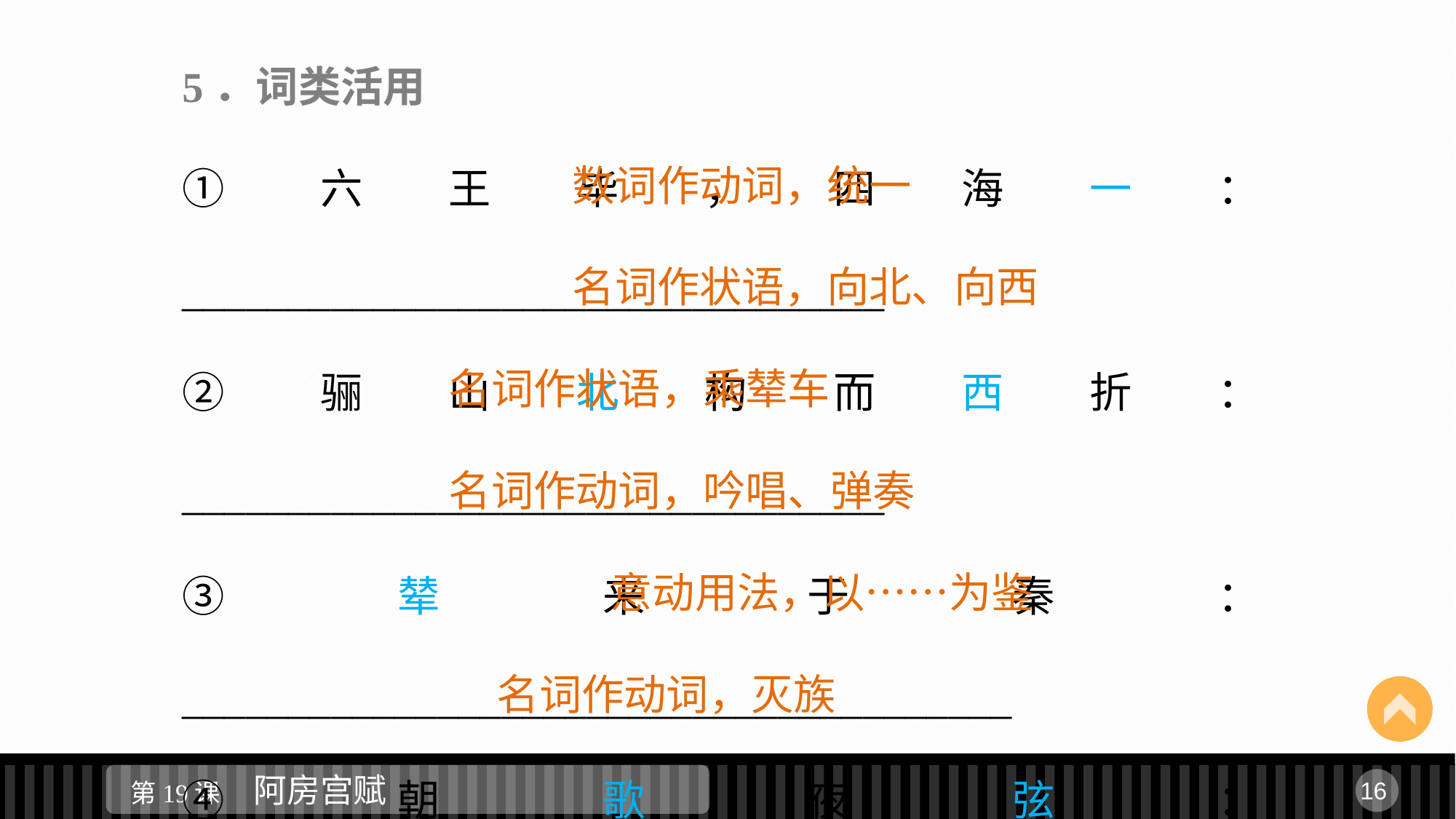

5．词类活用
①六王毕，四海一：_________________________________
②骊山北构而西折：_________________________________
③辇来于秦：_______________________________________
④朝歌夜弦：_______________________________________
⑤后人哀之而不鉴之____：___________________________
⑥族秦者秦也：_____________________________________
            数词作动词，统一
            名词作状语，向北、向西
名词作状语，乘辇车
名词作动词，吟唱、弹奏
                意动用法，以……为鉴
    名词作动词，灭族